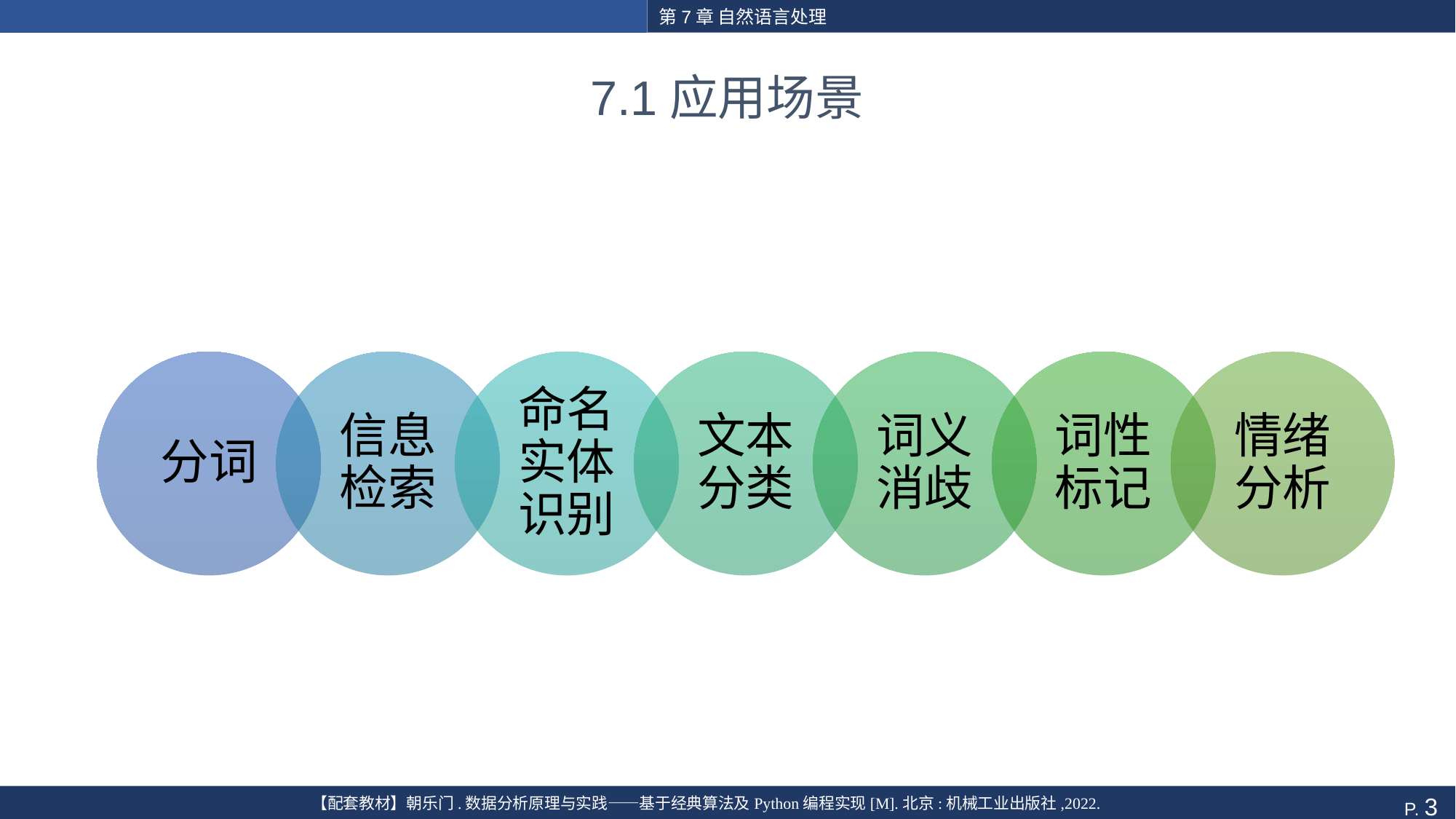

第7章 自然语言处理
# 7.1应用场景
分词
信息检索
命名实体识别
文本分类
词义消歧
词性标记
情绪分析